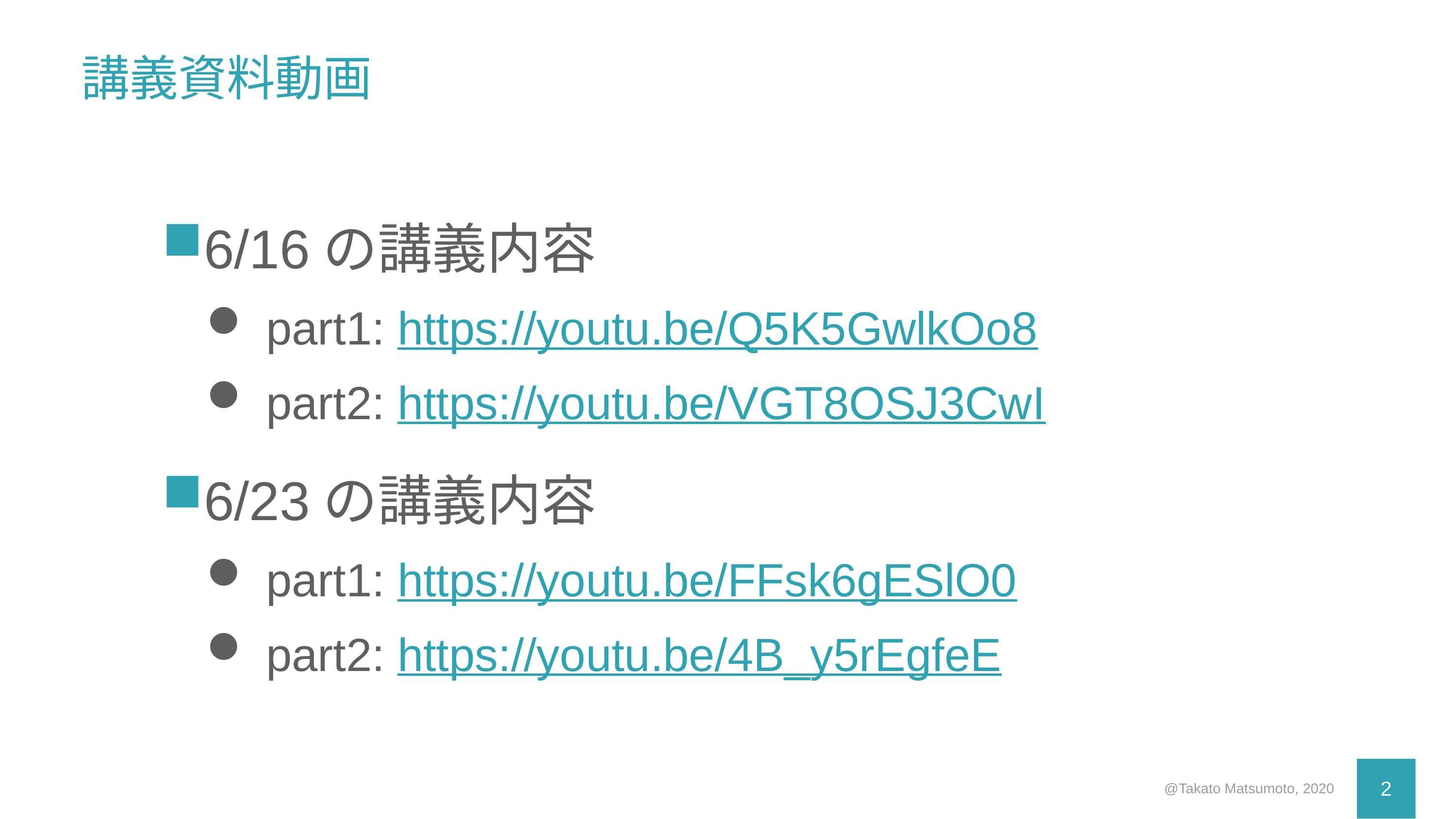

# 講義資料動画
6/16の講義内容
 part1: https://youtu.be/Q5K5GwlkOo8
 part2: https://youtu.be/VGT8OSJ3CwI
6/23の講義内容
 part1: https://youtu.be/FFsk6gESlO0
 part2: https://youtu.be/4B_y5rEgfeE

@Takato Matsumoto, 2020
2